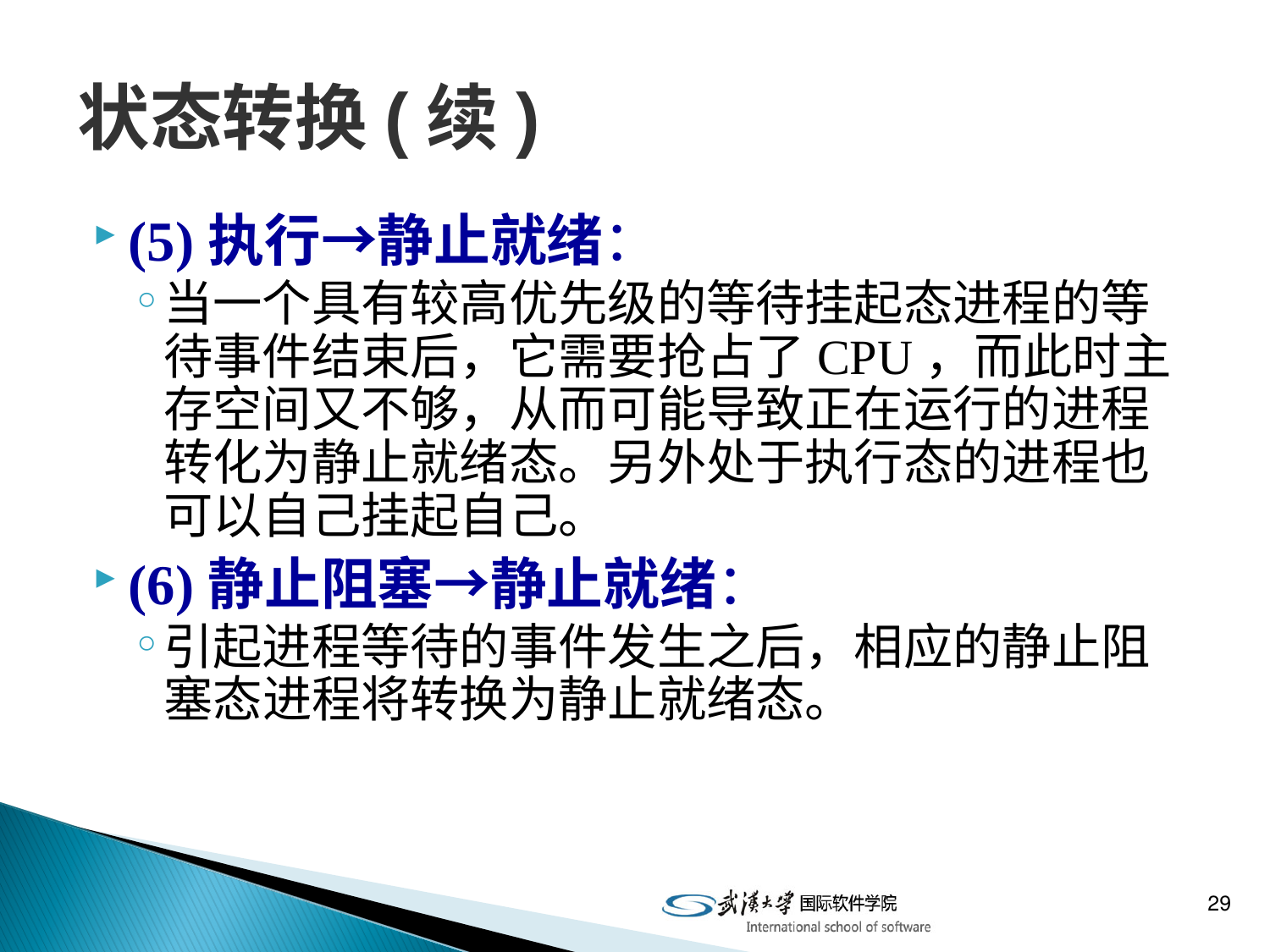

# 状态转换(续)
(5)执行→静止就绪：
当一个具有较高优先级的等待挂起态进程的等待事件结束后，它需要抢占了CPU，而此时主存空间又不够，从而可能导致正在运行的进程转化为静止就绪态。另外处于执行态的进程也可以自己挂起自己。
(6)静止阻塞→静止就绪：
引起进程等待的事件发生之后，相应的静止阻塞态进程将转换为静止就绪态。